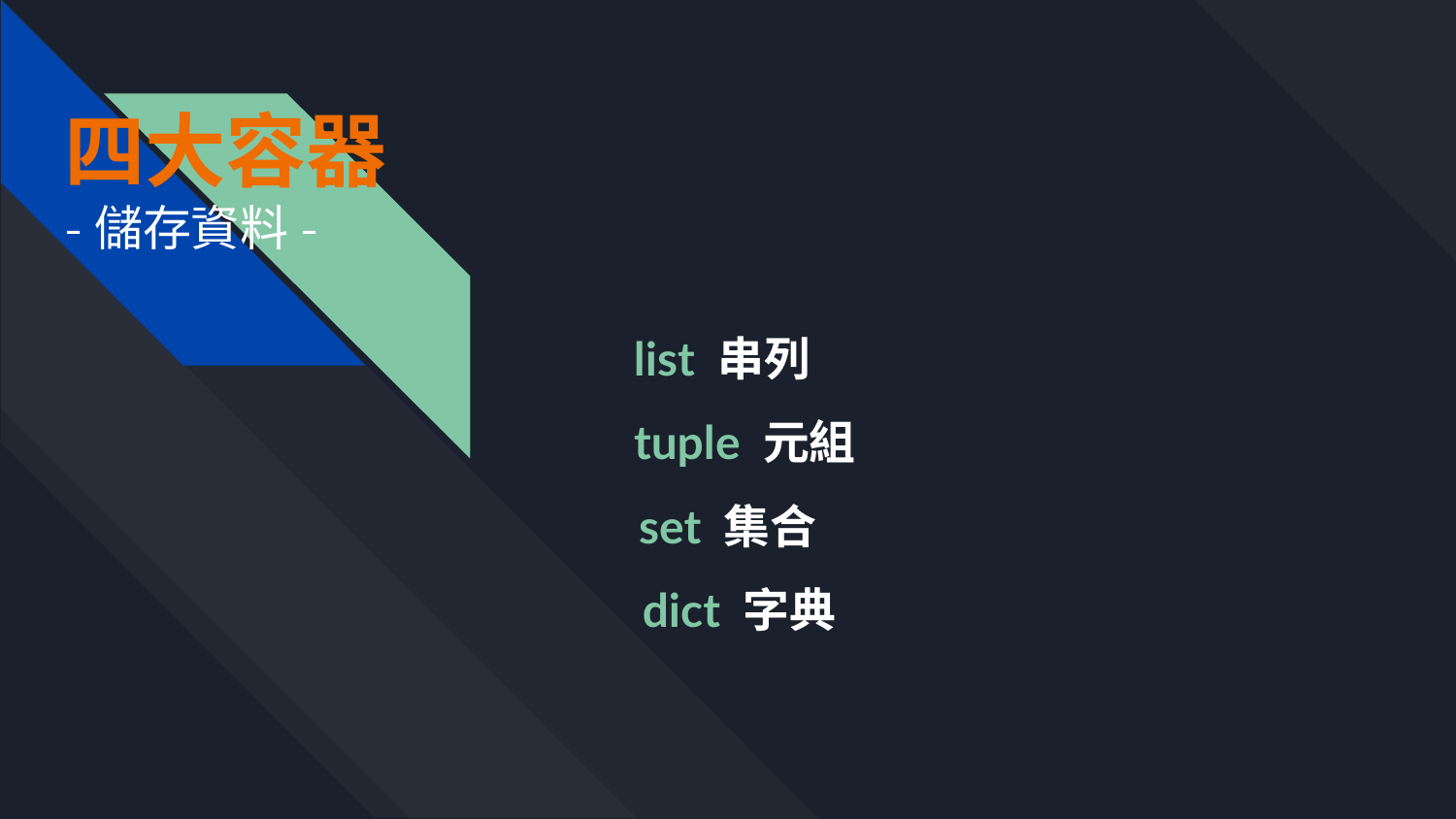

# 四大容器
-儲存資料-
list 串列
    tuple 元組
set 集合
  dict 字典